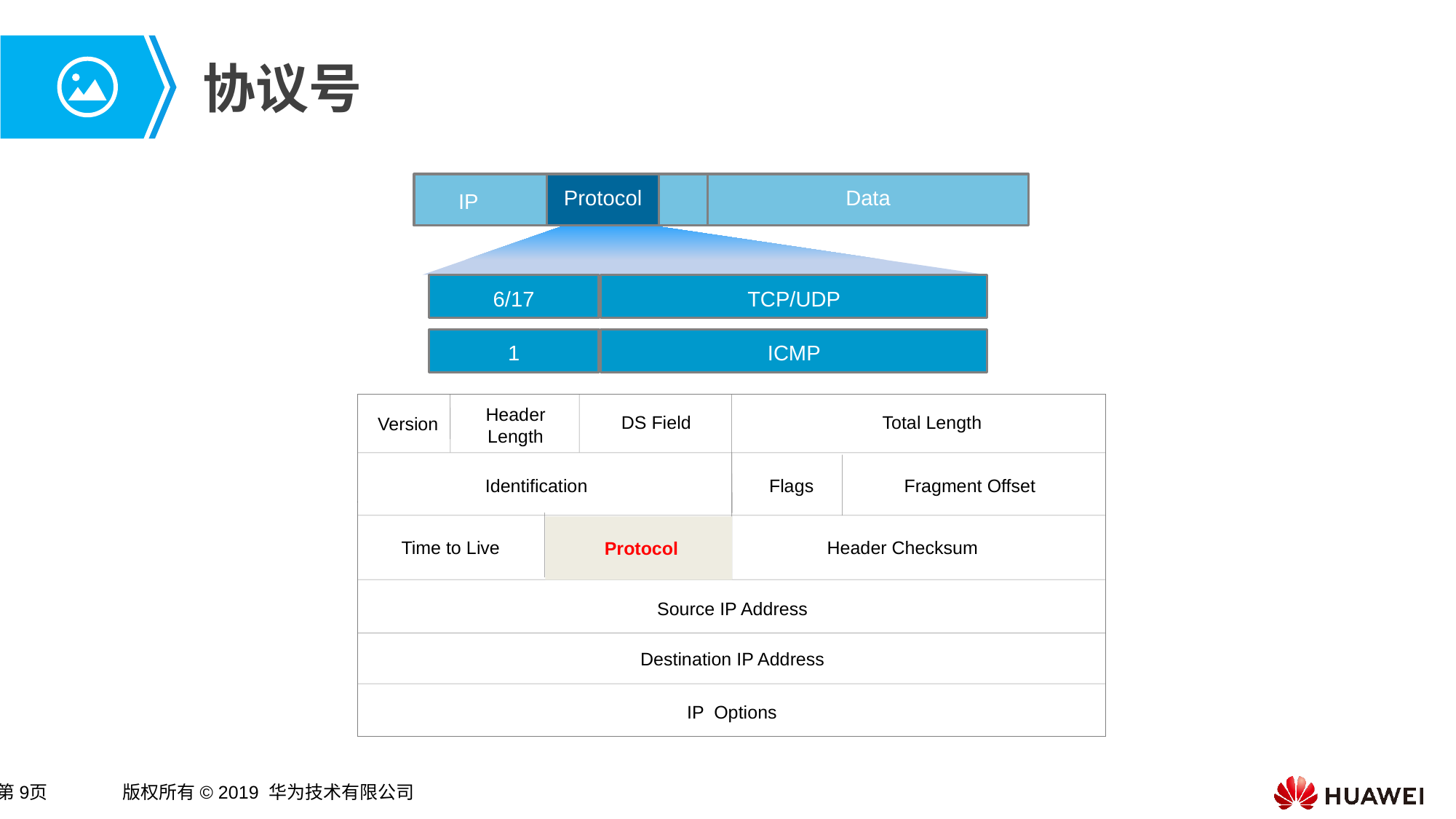

# 协议号
     IP
Protocol
Data

6/17
TCP/UDP
1
ICMP

Header
Length
DS Field
Total Length
Version

Identification
Flags
Fragment Offset

Time to Live
Header Checksum

Source IP Address

Destination IP Address

IP  Options

Protocol